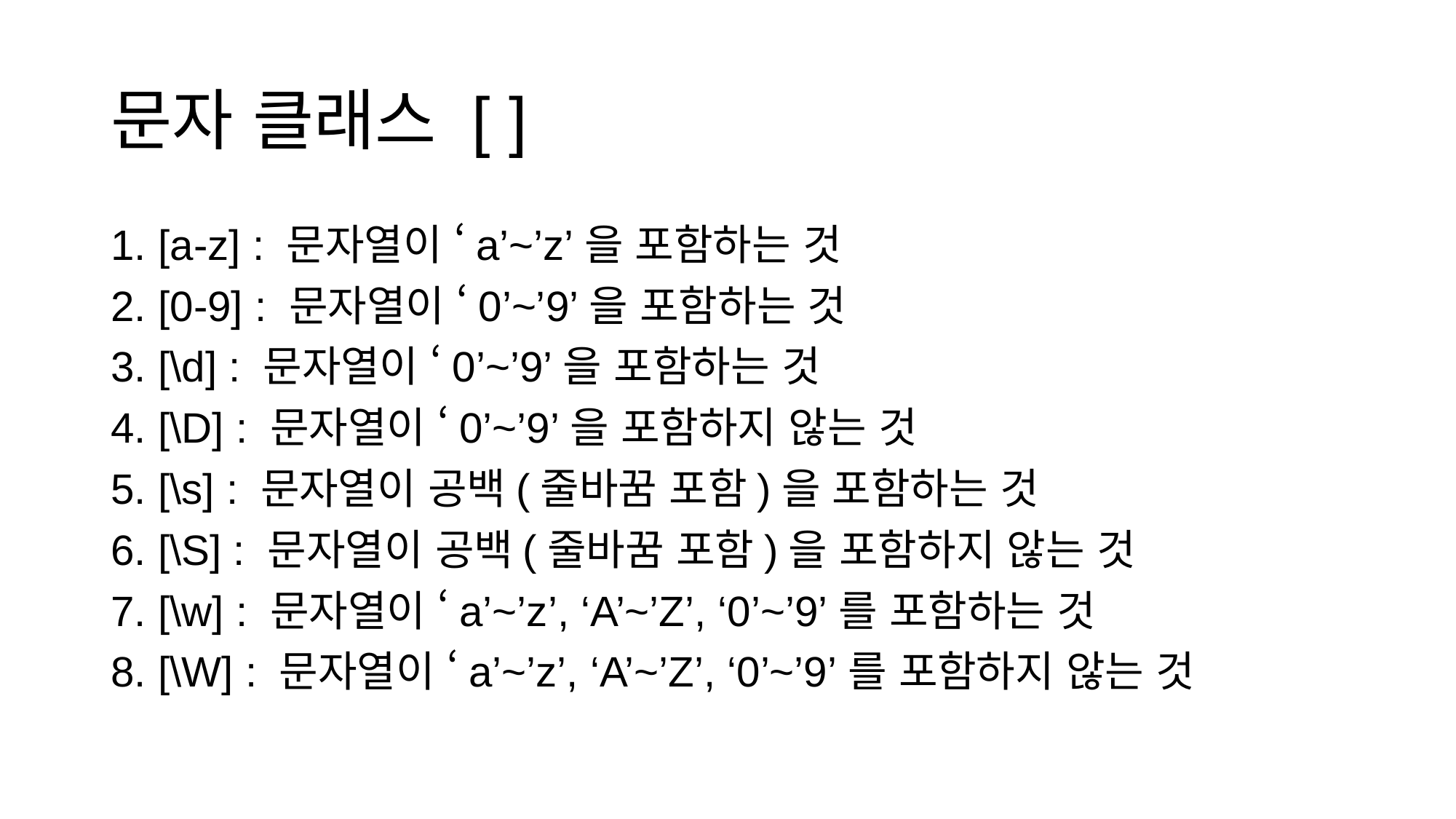

# 문자 클래스 [ ]
1. [a-z] : 문자열이 ‘a’~’z’을 포함하는 것
2. [0-9] : 문자열이 ‘0’~’9’을 포함하는 것
3. [\d] : 문자열이 ‘0’~’9’을 포함하는 것
4. [\D] : 문자열이 ‘0’~’9’을 포함하지 않는 것
5. [\s] : 문자열이 공백(줄바꿈 포함)을 포함하는 것
6. [\S] : 문자열이 공백(줄바꿈 포함)을 포함하지 않는 것
7. [\w] : 문자열이 ‘a’~’z’, ‘A’~’Z’, ‘0’~’9’를 포함하는 것
8. [\W] : 문자열이 ‘a’~’z’, ‘A’~’Z’, ‘0’~’9’를 포함하지 않는 것